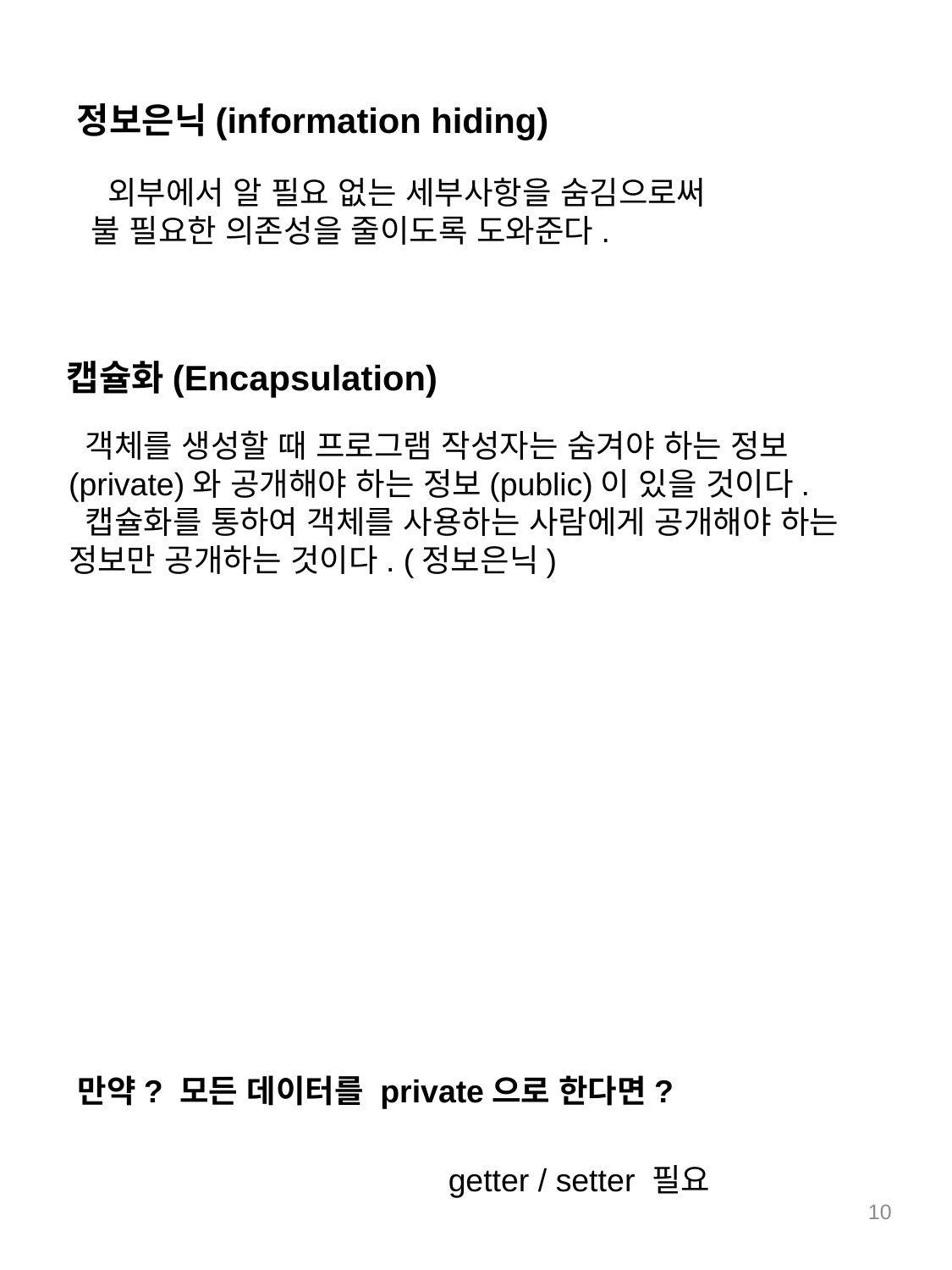

정보은닉(information hiding)
 외부에서 알 필요 없는 세부사항을 숨김으로써
불 필요한 의존성을 줄이도록 도와준다.
캡슐화(Encapsulation)
 객체를 생성할 때 프로그램 작성자는 숨겨야 하는 정보(private)와 공개해야 하는 정보(public)이 있을 것이다.
 캡슐화를 통하여 객체를 사용하는 사람에게 공개해야 하는 정보만 공개하는 것이다. (정보은닉)

만약? 모든 데이터를 private으로 한다면?
getter / setter 필요
10